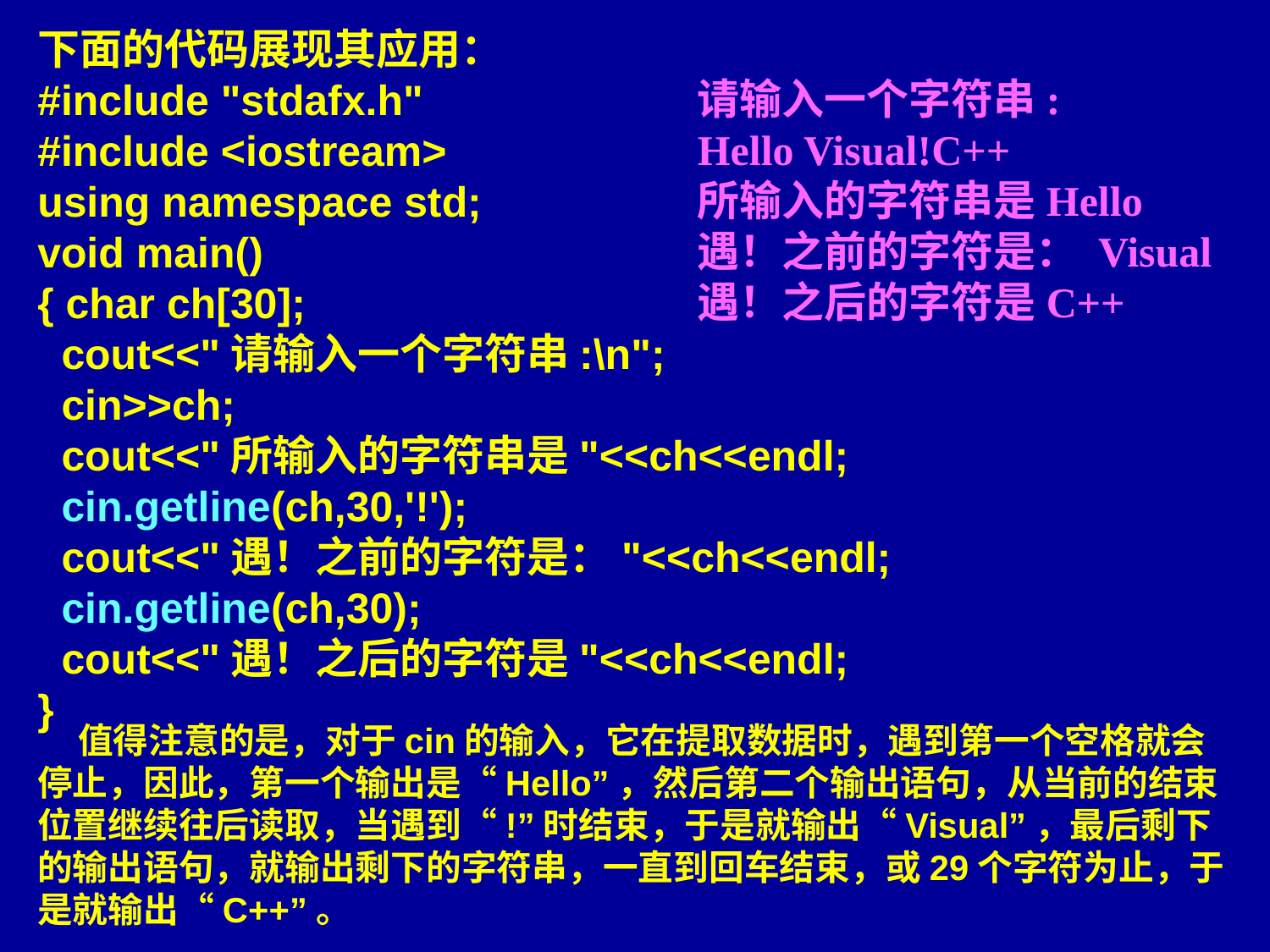

下面的代码展现其应用：
#include "stdafx.h"
#include <iostream>
using namespace std;
void main()
{ char ch[30];
  cout<<"请输入一个字符串:\n";
  cin>>ch;
  cout<<"所输入的字符串是"<<ch<<endl;
  cin.getline(ch,30,'!');
  cout<<"遇！之前的字符是："<<ch<<endl;
  cin.getline(ch,30);
  cout<<"遇！之后的字符是"<<ch<<endl;
}

请输入一个字符串:
Hello Visual!C++
所输入的字符串是Hello
遇！之前的字符是： Visual
遇！之后的字符是C++
    值得注意的是，对于cin的输入，它在提取数据时，遇到第一个空格就会停止，因此，第一个输出是“Hello”，然后第二个输出语句，从当前的结束位置继续往后读取，当遇到“!”时结束，于是就输出“Visual”，最后剩下的输出语句，就输出剩下的字符串，一直到回车结束，或29个字符为止，于是就输出“C++”。